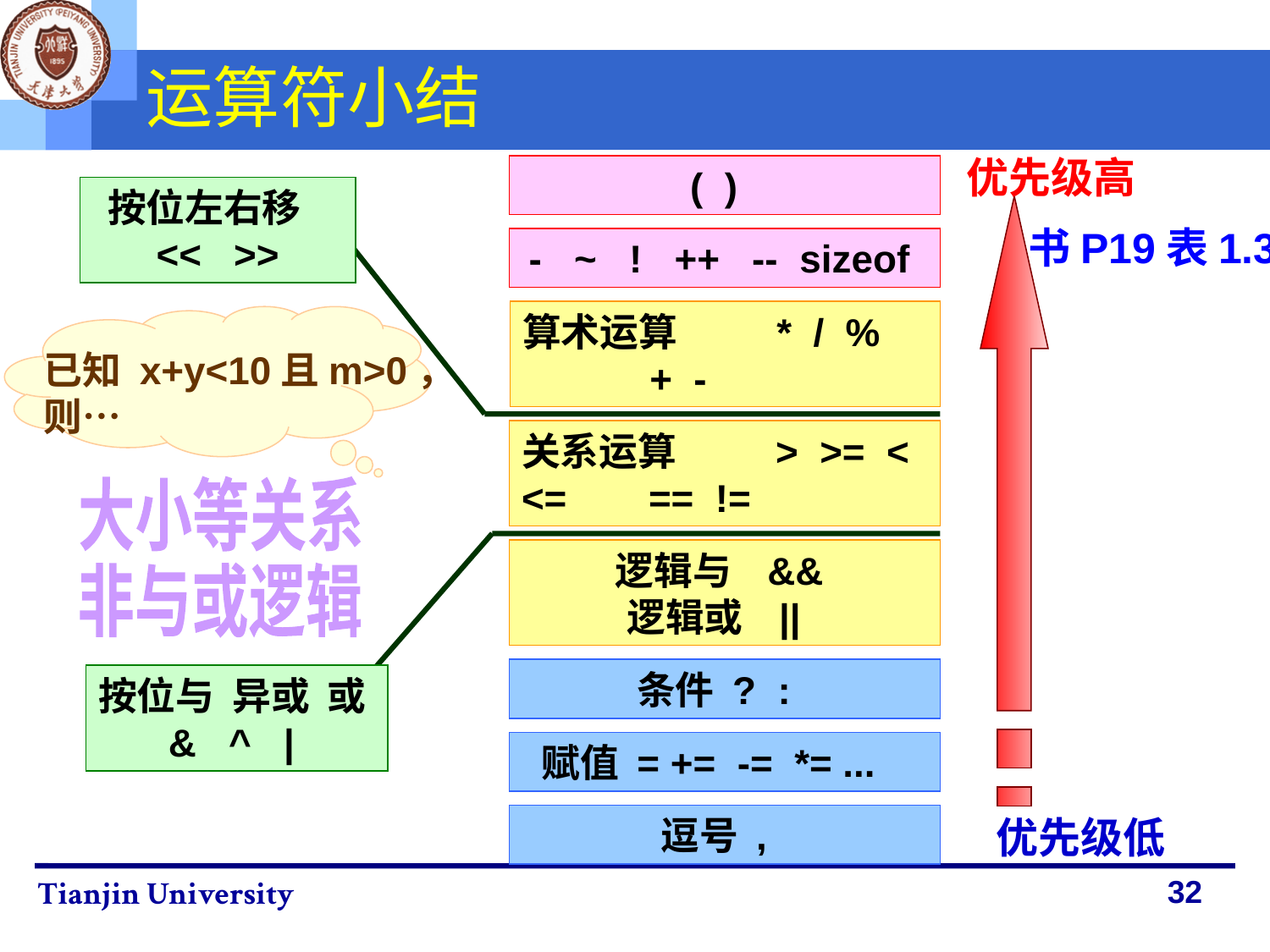

# 运算符小结
优先级高
(  )
按位左右移
<<   >>
书P19表1.3
-   ~   !   ++   --  sizeof

算术运算	*  /  %
	+  -

已知 x+y<10且m>0，
则…
关系运算	>  >=  <  <=  	==  !=

大小等关系
非与或逻辑

逻辑与   &&
逻辑或   ||
条件 ?  :
按位与  异或  或
&   ^   |
赋值 = +=  -=  *= ...
优先级低
逗号 ,